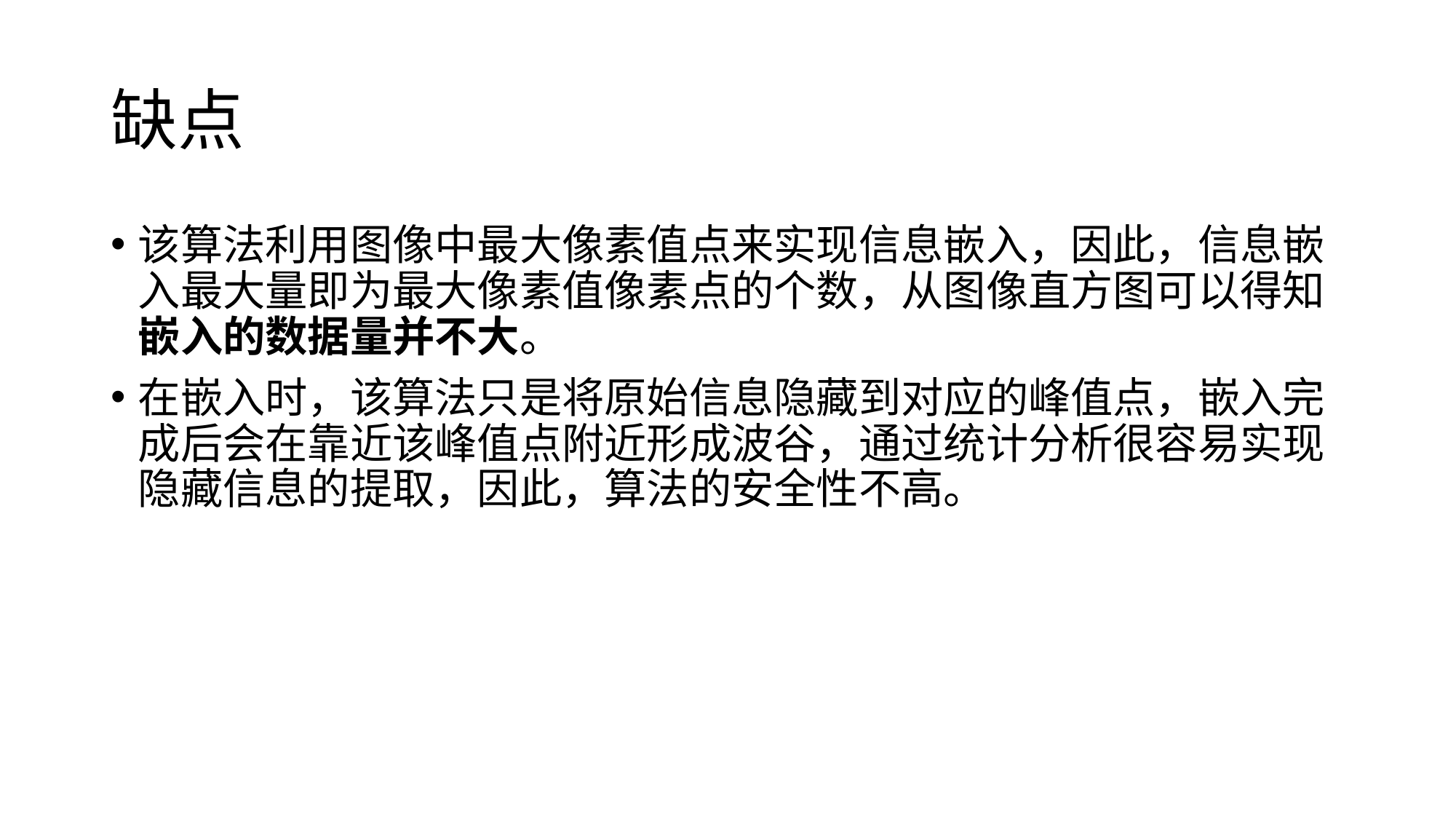

# 缺点
该算法利用图像中最大像素值点来实现信息嵌入，因此，信息嵌入最大量即为最大像素值像素点的个数，从图像直方图可以得知嵌入的数据量并不大。
在嵌入时，该算法只是将原始信息隐藏到对应的峰值点，嵌入完成后会在靠近该峰值点附近形成波谷，通过统计分析很容易实现隐藏信息的提取，因此，算法的安全性不高。